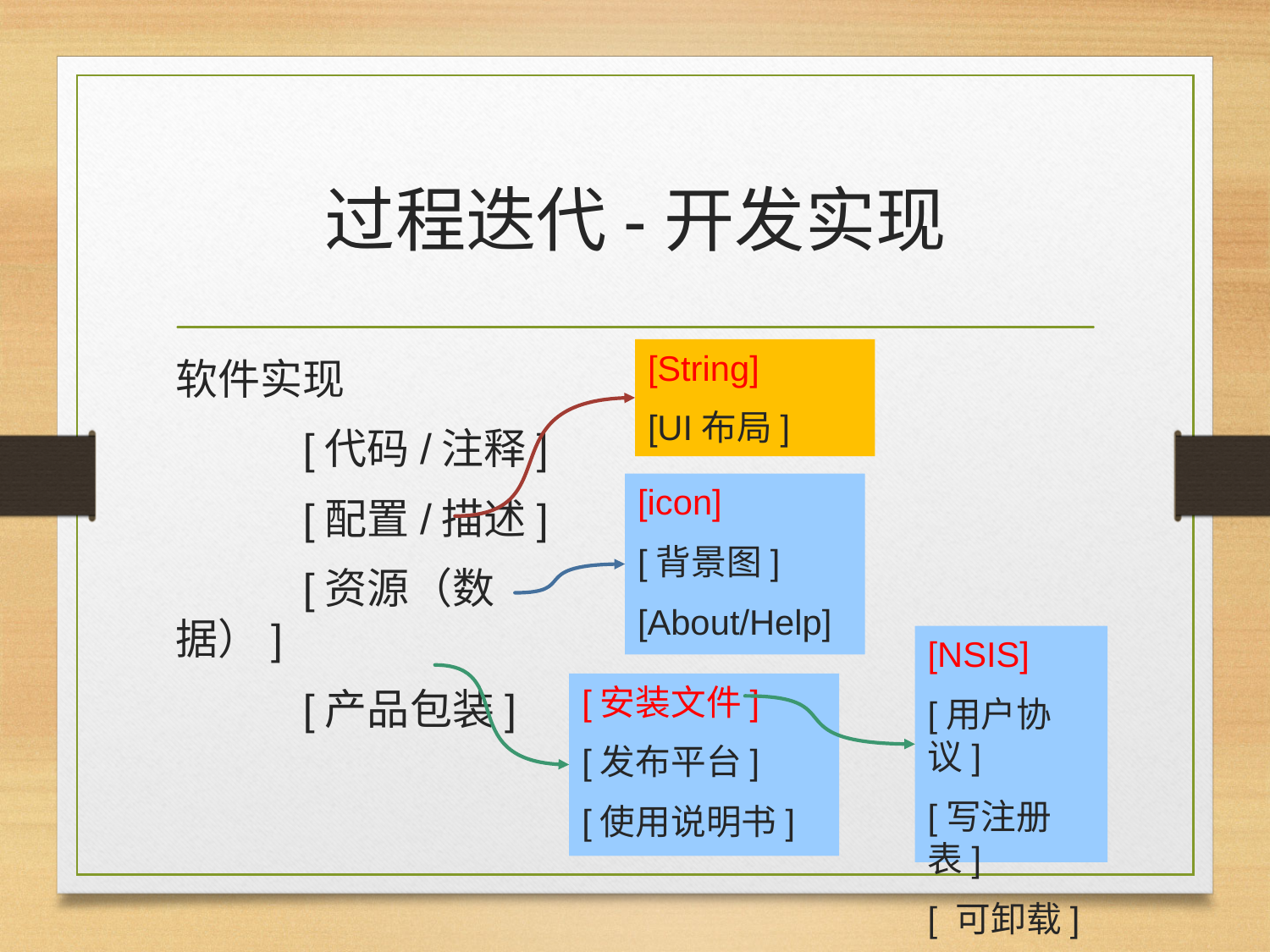

# 过程迭代-开发实现
[String]
[UI布局]
软件实现
	[代码/注释]
	[配置/描述]
	[资源（数据）]
	[产品包装]
[icon]
[背景图]
[About/Help]
[NSIS]
[用户协议]
[写注册表]
[ 可卸载]

[安装文件]
[发布平台]
[使用说明书]